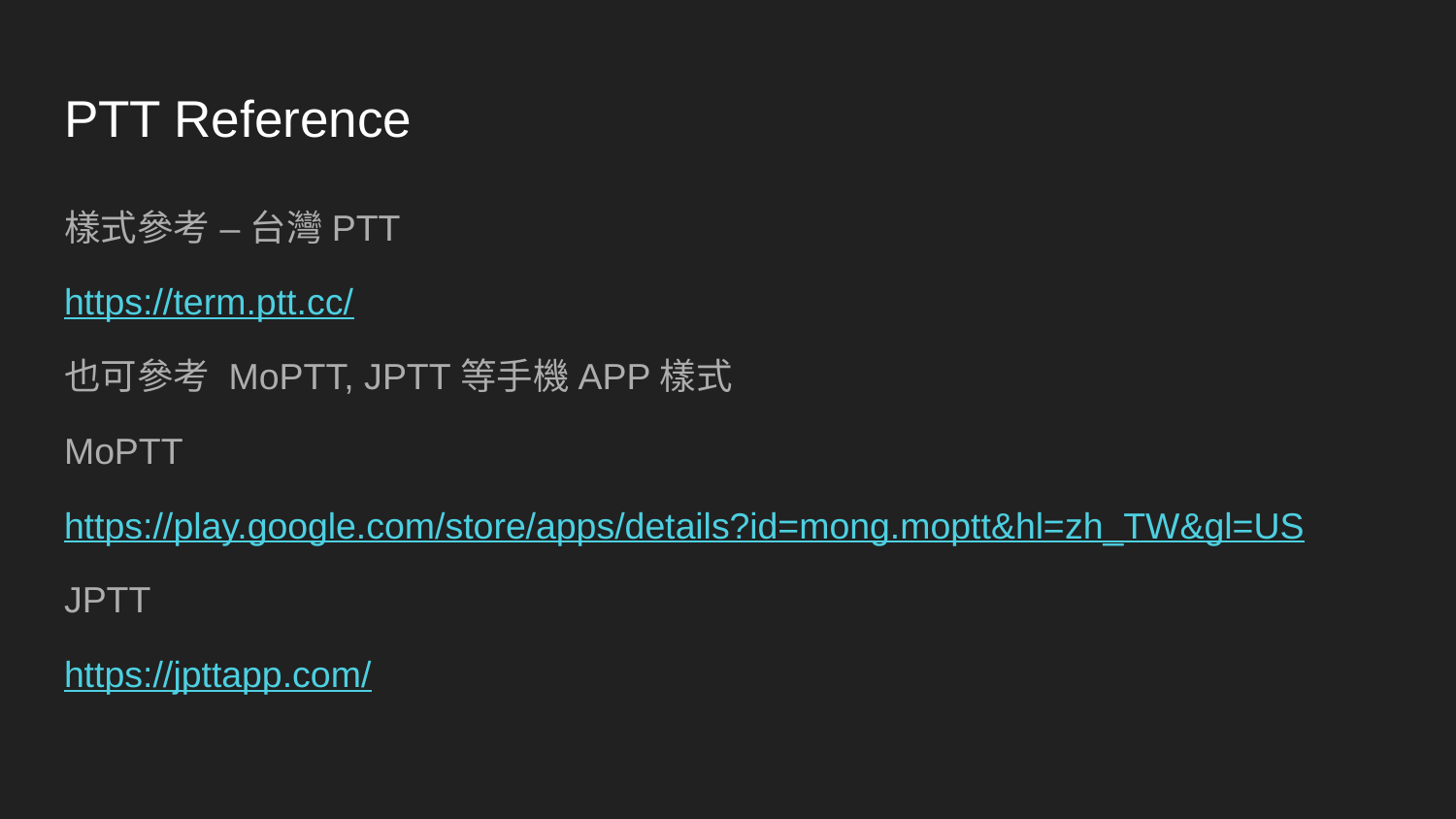

# PTT Reference
樣式參考 – 台灣PTT
https://term.ptt.cc/
也可參考 MoPTT, JPTT等手機APP樣式
MoPTT
https://play.google.com/store/apps/details?id=mong.moptt&hl=zh_TW&gl=US
JPTT
https://jpttapp.com/